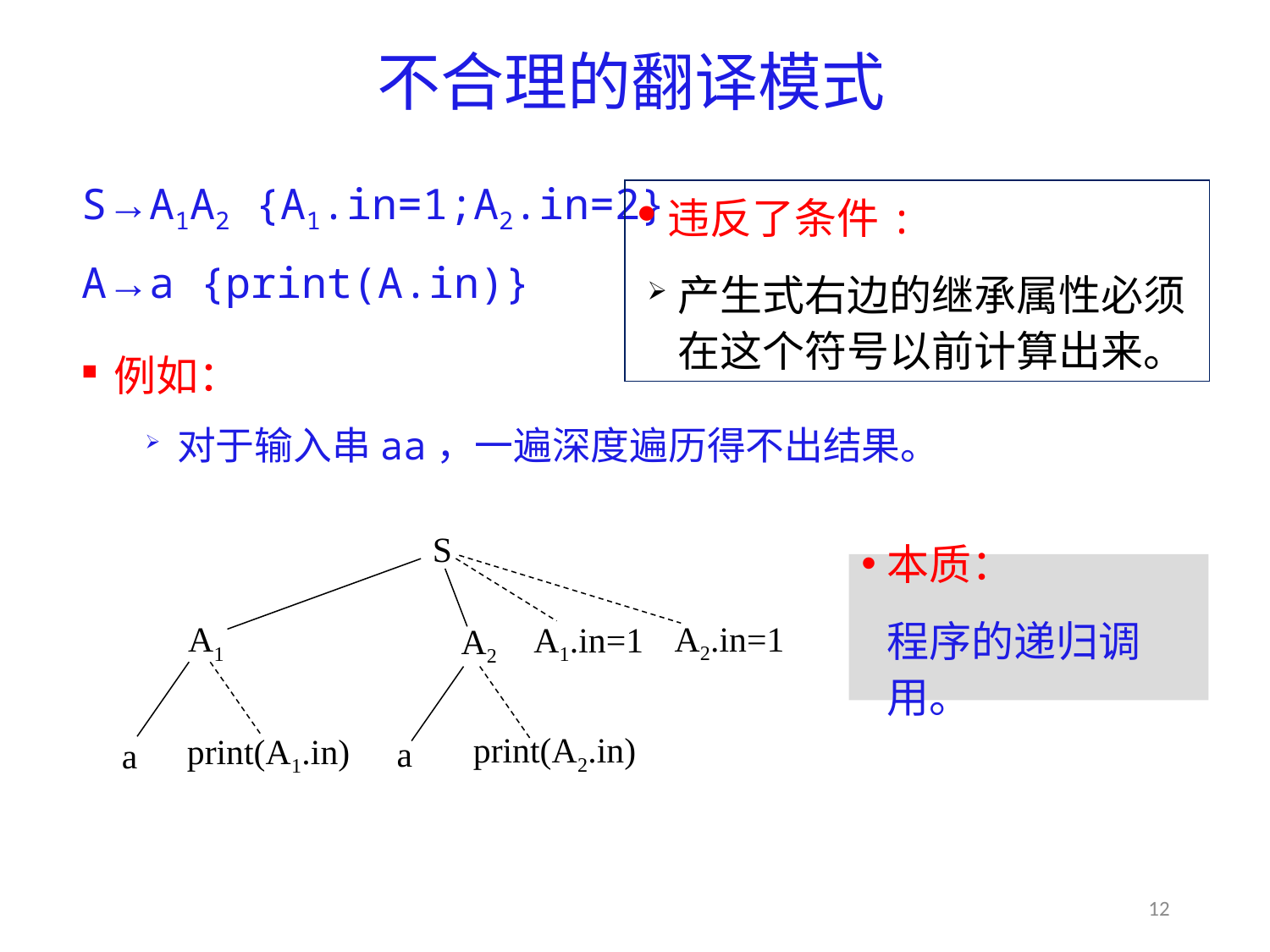

# 不合理的翻译模式
S→A1A2 {A1.in=1;A2.in=2}
A→a {print(A.in)}
例如：
对于输入串aa，一遍深度遍历得不出结果。
违反了条件:
产生式右边的继承属性必须在这个符号以前计算出来。
S

A2.in=1
A1
A1.in=1
A2

print(A2.in)
a
print(A1.in)
a
本质：
程序的递归调用。
12